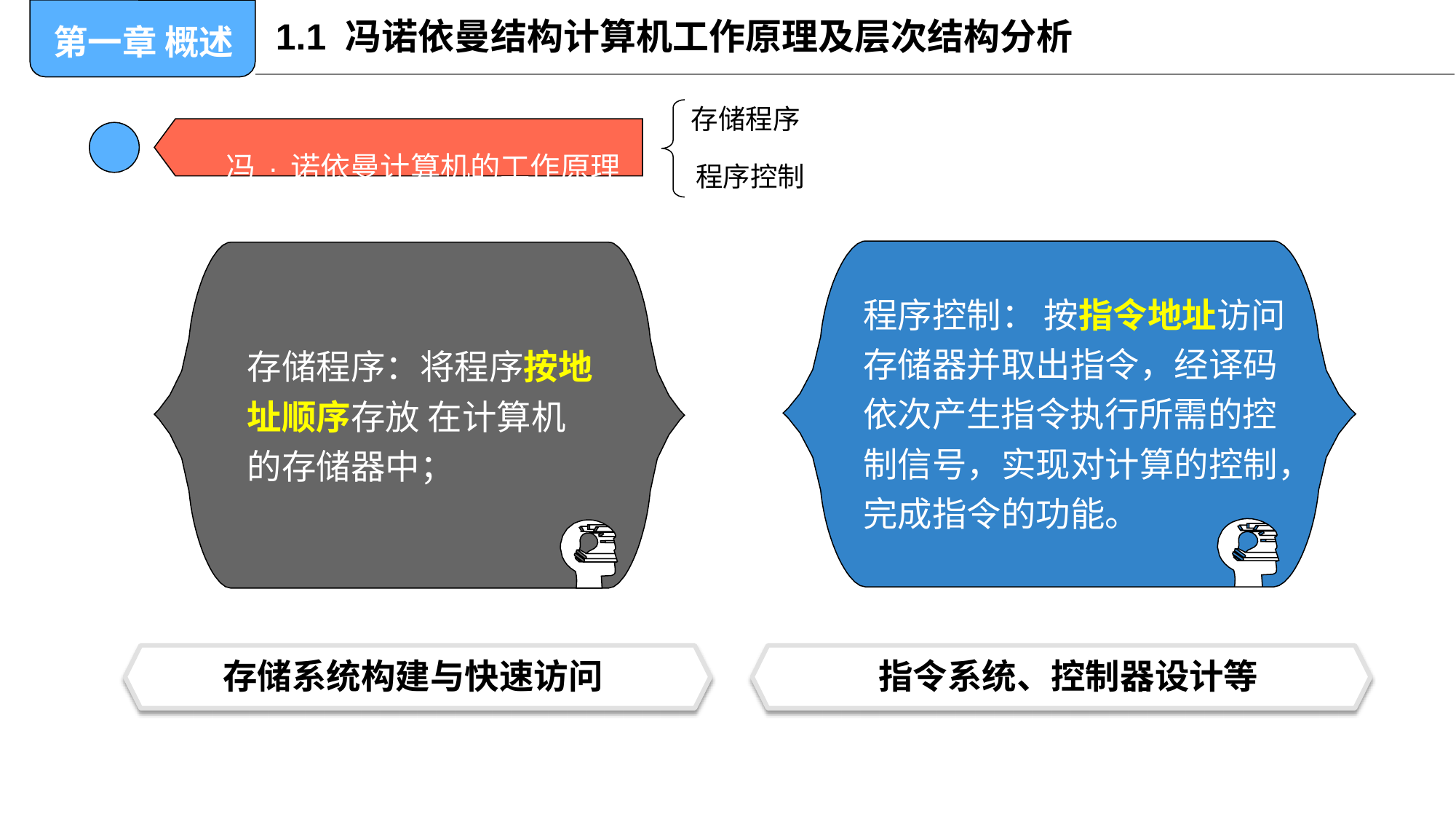

# 1.1 冯诺依曼结构计算机工作原理及层次结构分析
第一章 概述
存储程序

程序控制

1	冯·诺依曼计算机的工作原理

程序控制： 按指令地址访问 存储器并取出指令，经译码 依次产生指令执行所需的控 制信号，实现对计算的控制， 完成指令的功能。
存储程序：将程序按地址顺序存放 在计算机的存储器中；

（存储系统构建与快速访问 ）
（指令系统、控制器设计等）